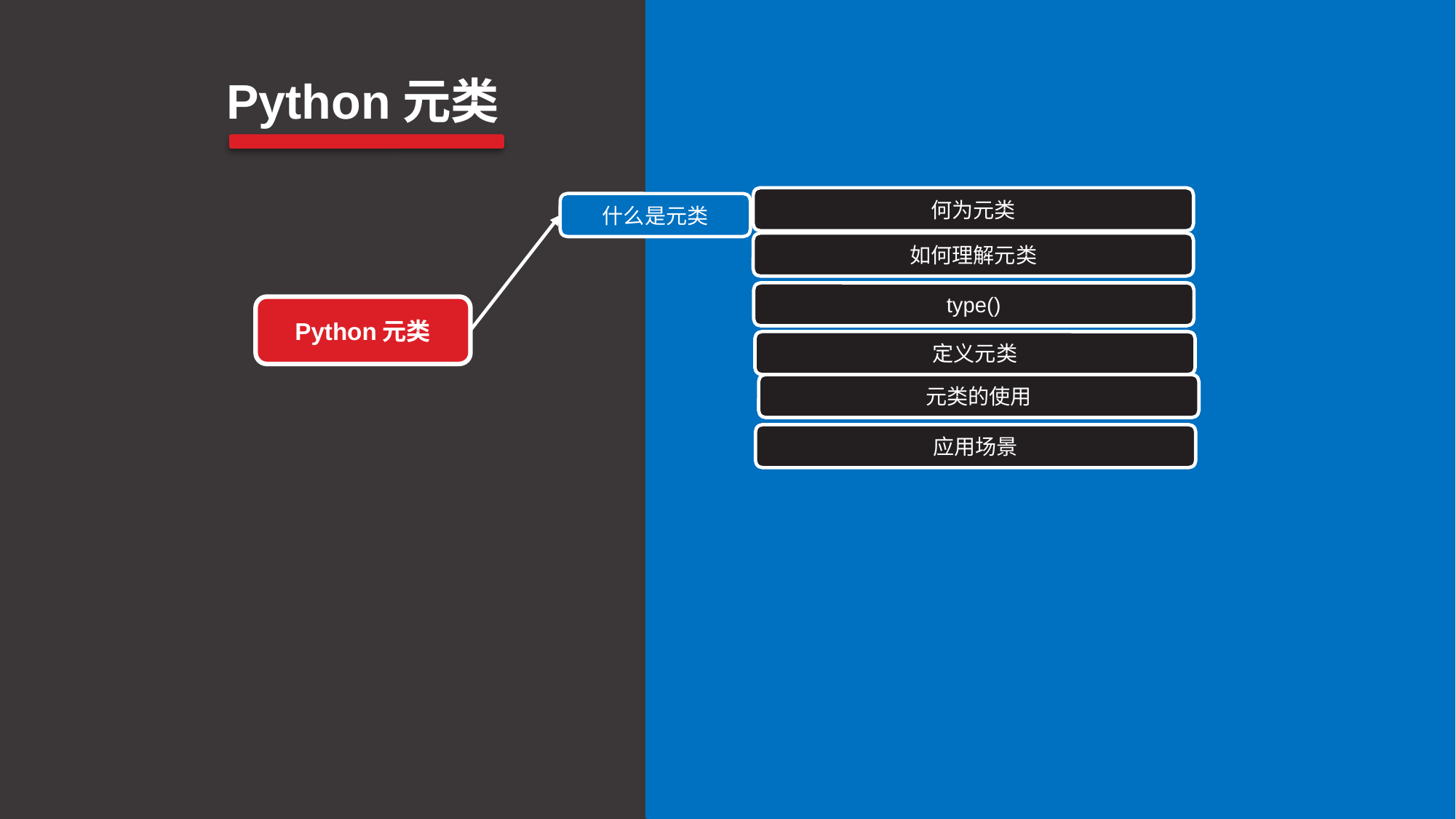

Python元类

何为元类
什么是元类
如何理解元类
type()
Python元类
定义元类
元类的使用
应用场景